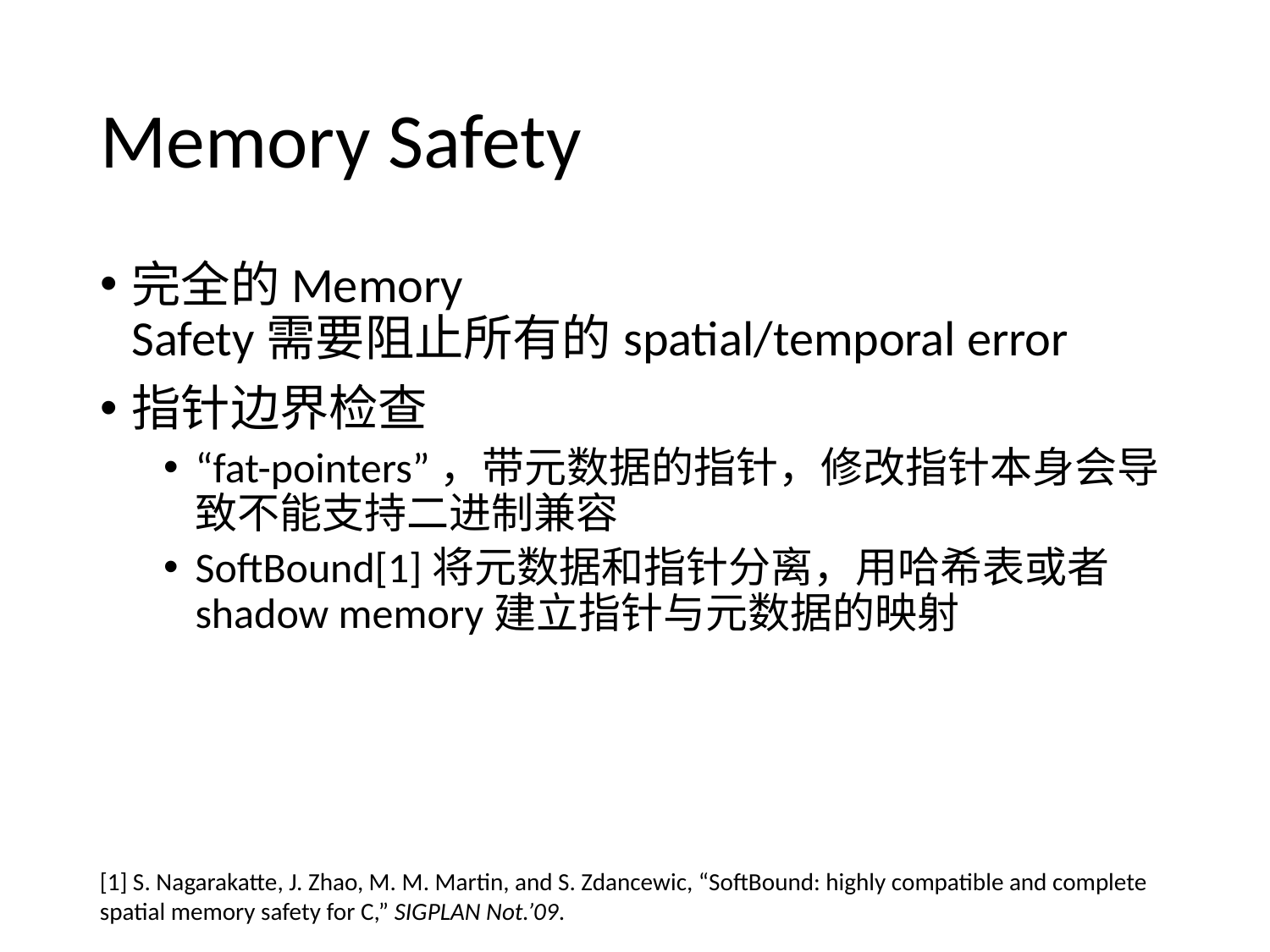

# Memory Safety
完全的Memory Safety需要阻止所有的spatial/temporal error
指针边界检查
“fat-pointers”，带元数据的指针，修改指针本身会导致不能支持二进制兼容
SoftBound[1]将元数据和指针分离，用哈希表或者shadow memory建立指针与元数据的映射

[1] S. Nagarakatte, J. Zhao, M. M. Martin, and S. Zdancewic, “SoftBound: highly compatible and complete spatial memory safety for C,” SIGPLAN Not.’09.